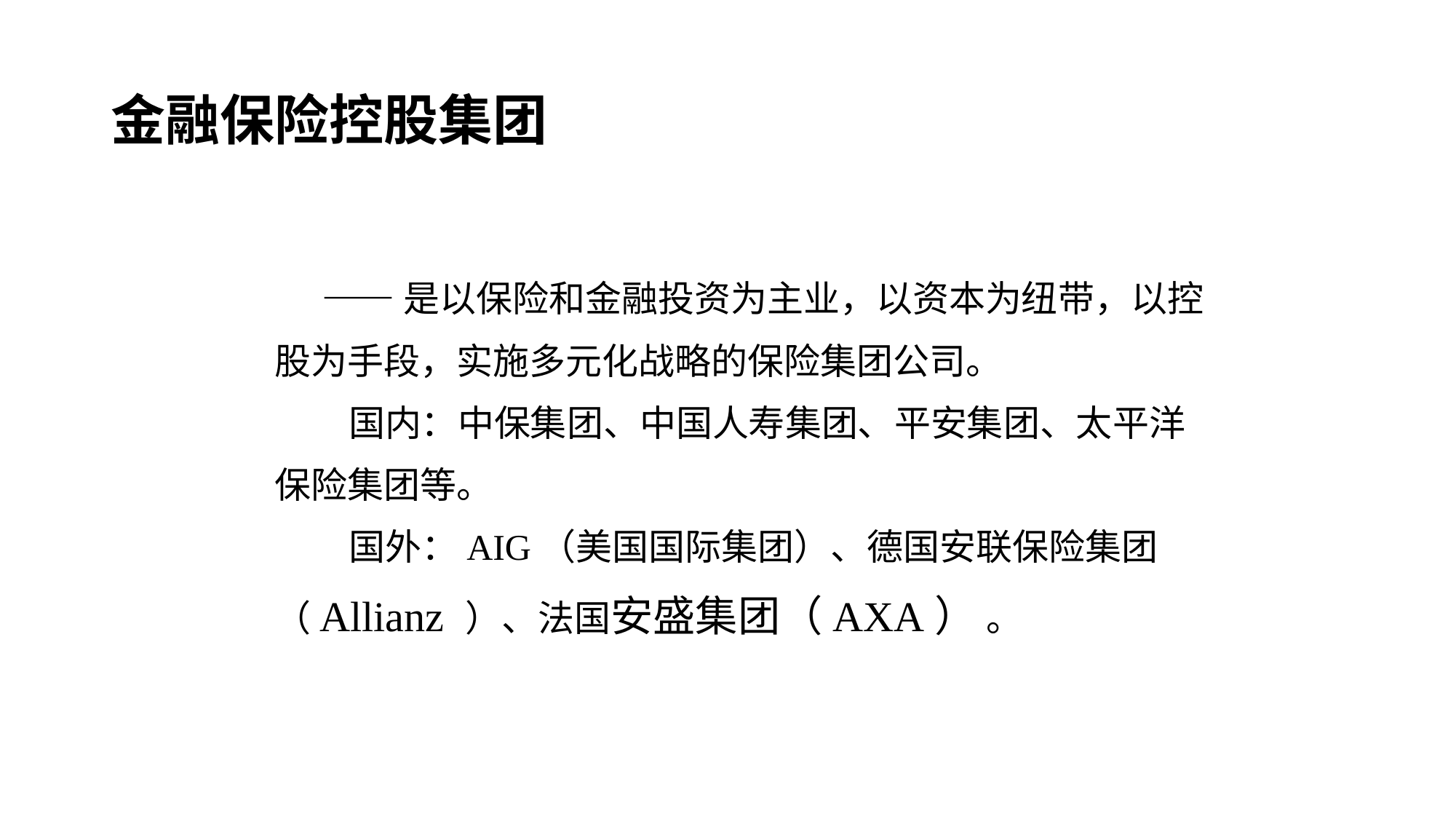

金融保险控股集团

     ——是以保险和金融投资为主业，以资本为纽带，以控
股为手段，实施多元化战略的保险集团公司。
        国内：中保集团、中国人寿集团、平安集团、太平洋
保险集团等。
        国外：AIG（美国国际集团）、德国安联保险集团
（Allianz ）、法国安盛集团（AXA） 。